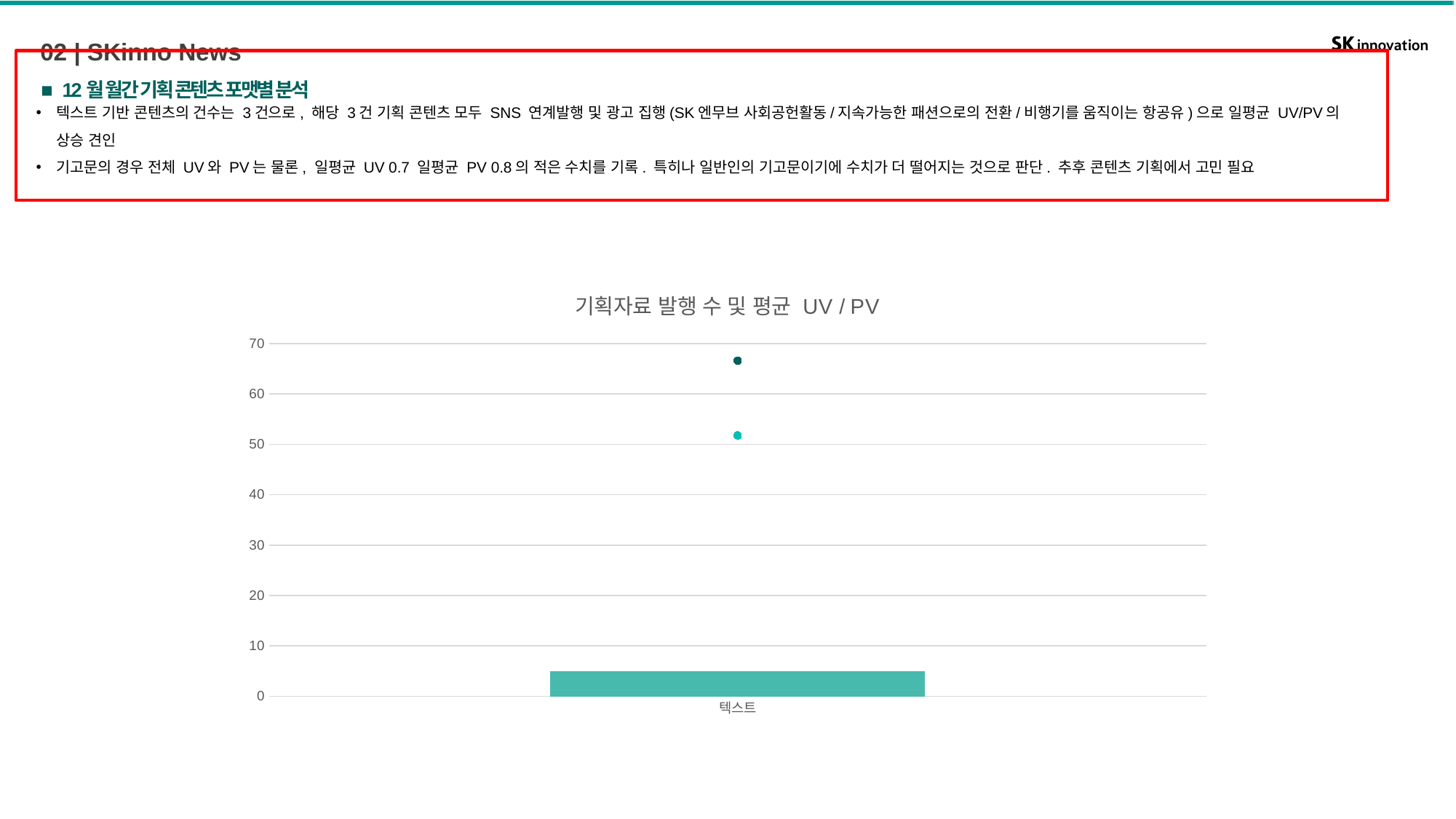

02 | SKinno News

■   12월 월간 기획 콘텐츠 포맷별 분석
텍스트 기반 콘텐츠의 건수는 3건으로, 해당 3건 기획 콘텐츠 모두 SNS 연계발행 및 광고 집행(SK엔무브 사회공헌활동/지속가능한 패션으로의 전환/비행기를 움직이는 항공유)으로 일평균 UV/PV의 상승 견인
기고문의 경우 전체 UV와 PV는 물론, 일평균 UV 0.7 일평균 PV 0.8의 적은 수치를 기록. 특히나 일반인의 기고문이기에 수치가 더 떨어지는 것으로 판단. 추후 콘텐츠 기획에서 고민 필요

### Chart: 기획자료 발행 수 및 평균 UV / PV

| Category | 기획자료 건수 | 일평균 UV | 일평균 PV |
|---|---|---|---|
| 텍스트 | 5.0 | 51.77941683919945 | 66.62215320910974 |